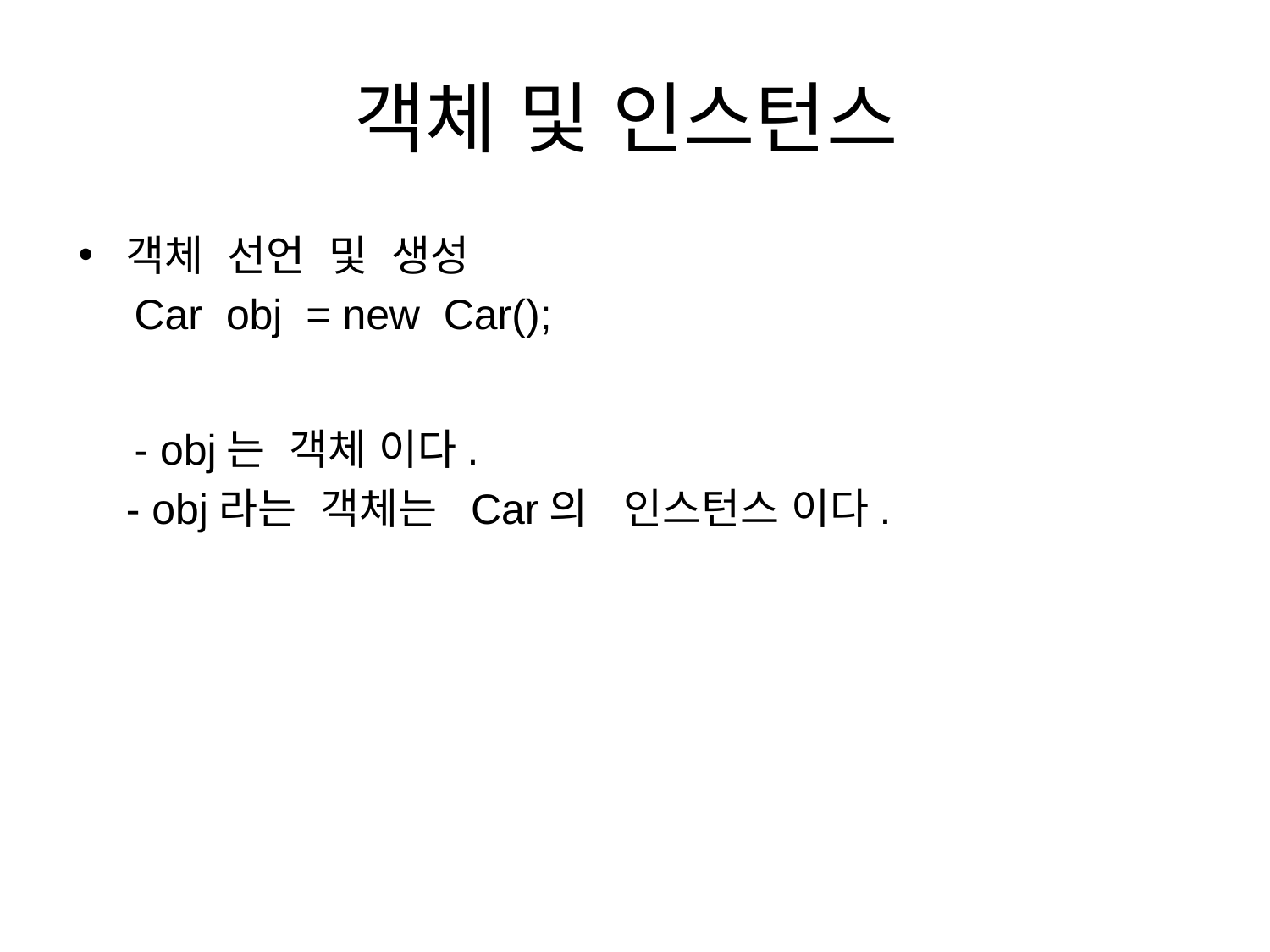

# 객체 및 인스턴스
객체  선언  및  생성
Car  obj  = new  Car();

- obj는  객체 이다.
    - obj라는  객체는  Car의   인스턴스 이다.